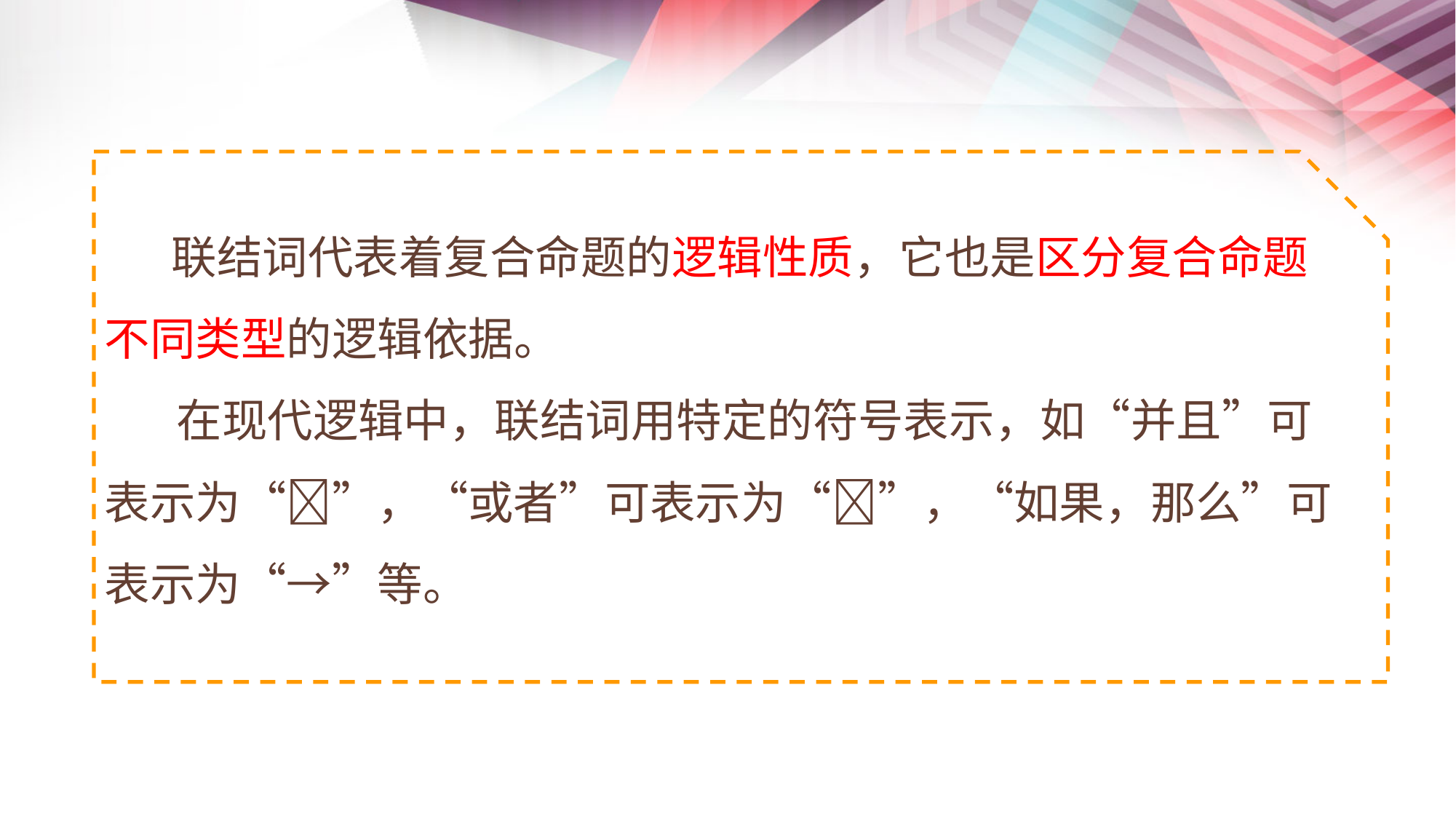

逻辑联结词
      联结词代表着复合命题的逻辑性质，它也是区分复合命题不同类型的逻辑依据。
      在现代逻辑中，联结词用特定的符号表示，如“并且”可表示为“∧”，“或者”可表示为“∨”，“如果，那么”可表示为“→”等。